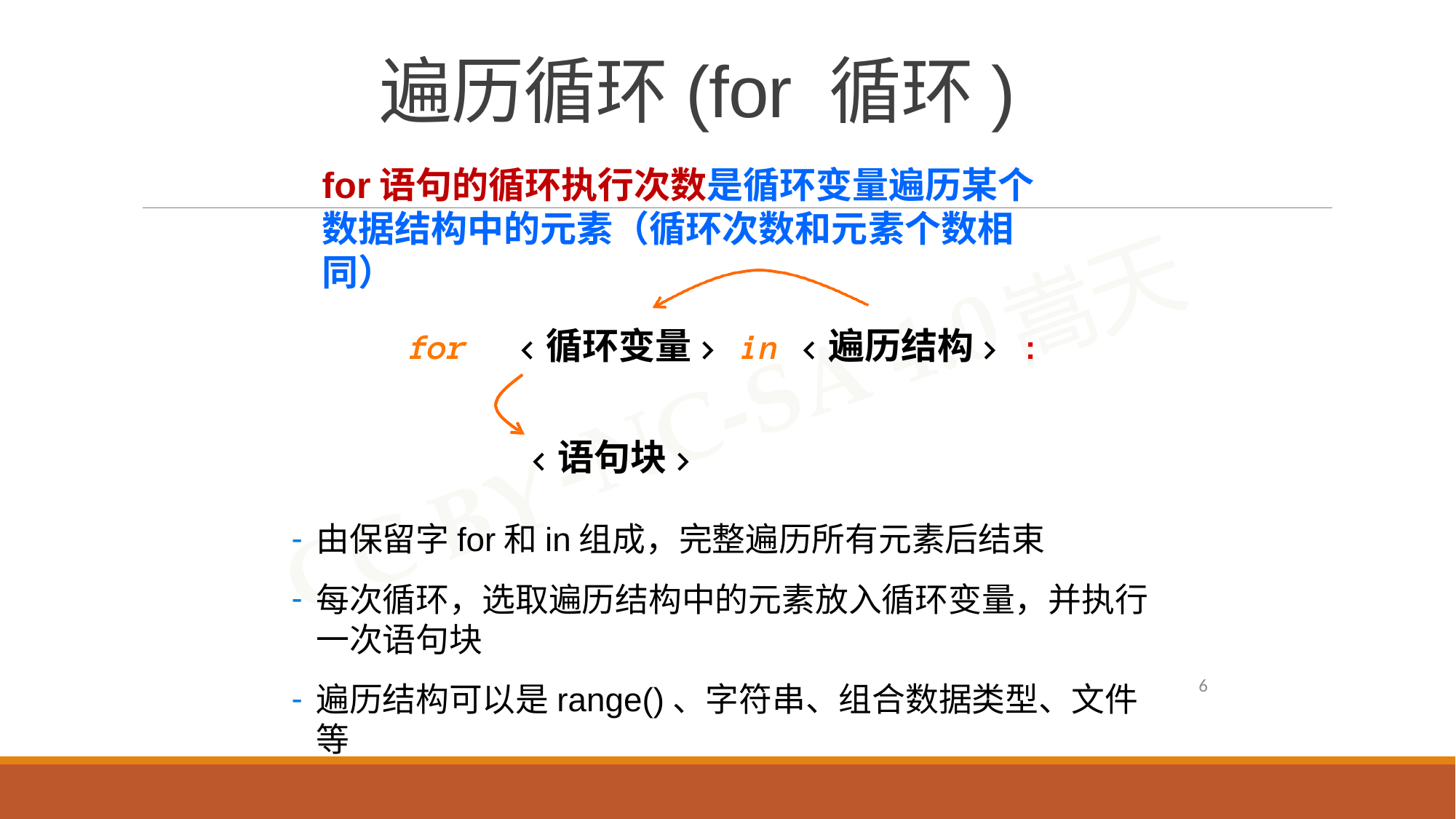

# 遍历循环(for 循环)
for语句的循环执行次数是循环变量遍历某个数据结构中的元素（循环次数和元素个数相同）

for	<循环变量> in <遍历结构> :

<语句块>

由保留字for和in组成，完整遍历所有元素后结束
每次循环，选取遍历结构中的元素放入循环变量，并执行一次语句块
遍历结构可以是range()、字符串、组合数据类型、文件等

6